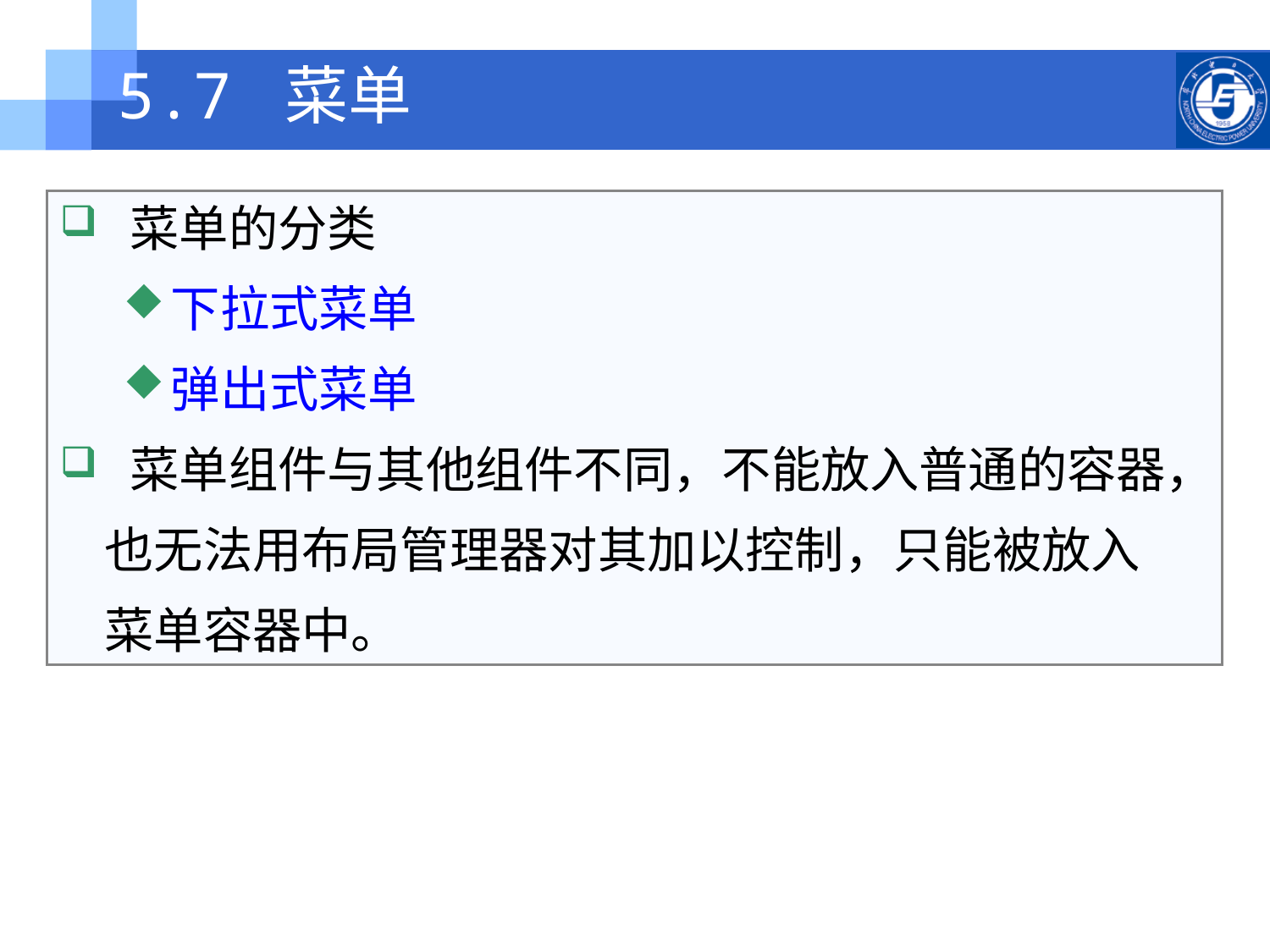

5.7 菜单
 菜单的分类
下拉式菜单
弹出式菜单
 菜单组件与其他组件不同，不能放入普通的容器，
   也无法用布局管理器对其加以控制，只能被放入
   菜单容器中。